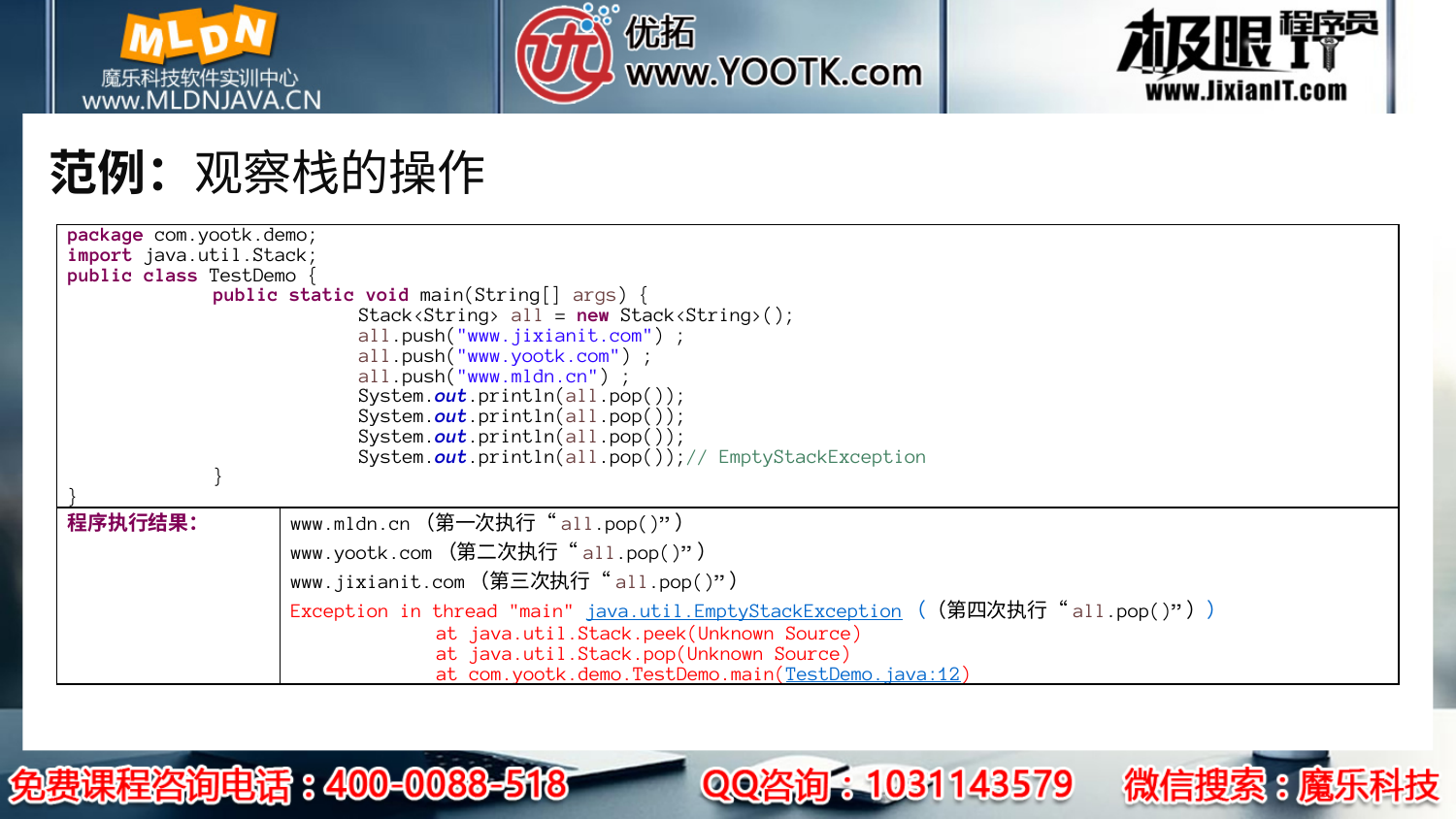

# 范例：观察栈的操作
| package com.yootk.demo; import java.util.Stack; public class TestDemo { public static void main(String[] args) { Stack<String> all = new Stack<String>(); all.push("www.jixianit.com") ; all.push("www.yootk.com") ; all.push("www.mldn.cn") ; System.out.println(all.pop()); System.out.println(all.pop()); System.out.println(all.pop()); System.out.println(all.pop());// EmptyStackException } } |  |
| --- | --- |
| 程序执行结果： | www.mldn.cn（第一次执行“all.pop()”） www.yootk.com（第二次执行“all.pop()”） www.jixianit.com（第三次执行“all.pop()”） Exception in thread "main" java.util.EmptyStackException（（第四次执行“all.pop()”）） at java.util.Stack.peek(Unknown Source) at java.util.Stack.pop(Unknown Source) at com.yootk.demo.TestDemo.main(TestDemo.java:12) |